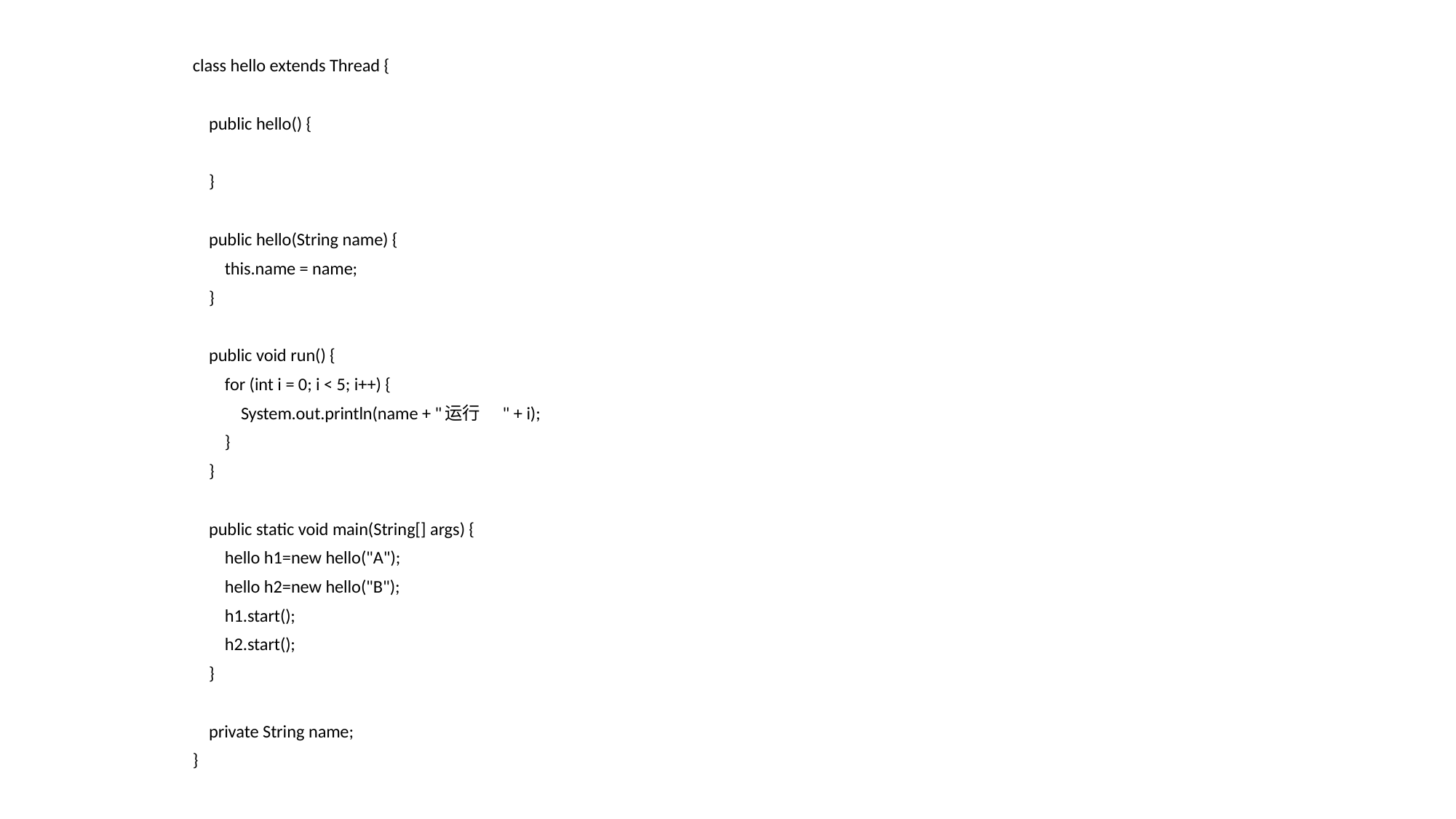

class hello extends Thread {

    public hello() {

    }

    public hello(String name) {
        this.name = name;
    }

    public void run() {
        for (int i = 0; i < 5; i++) {
            System.out.println(name + "运行     " + i);
        }
    }

    public static void main(String[] args) {
        hello h1=new hello("A");
        hello h2=new hello("B");
        h1.start();
        h2.start();
    }

    private String name;
}